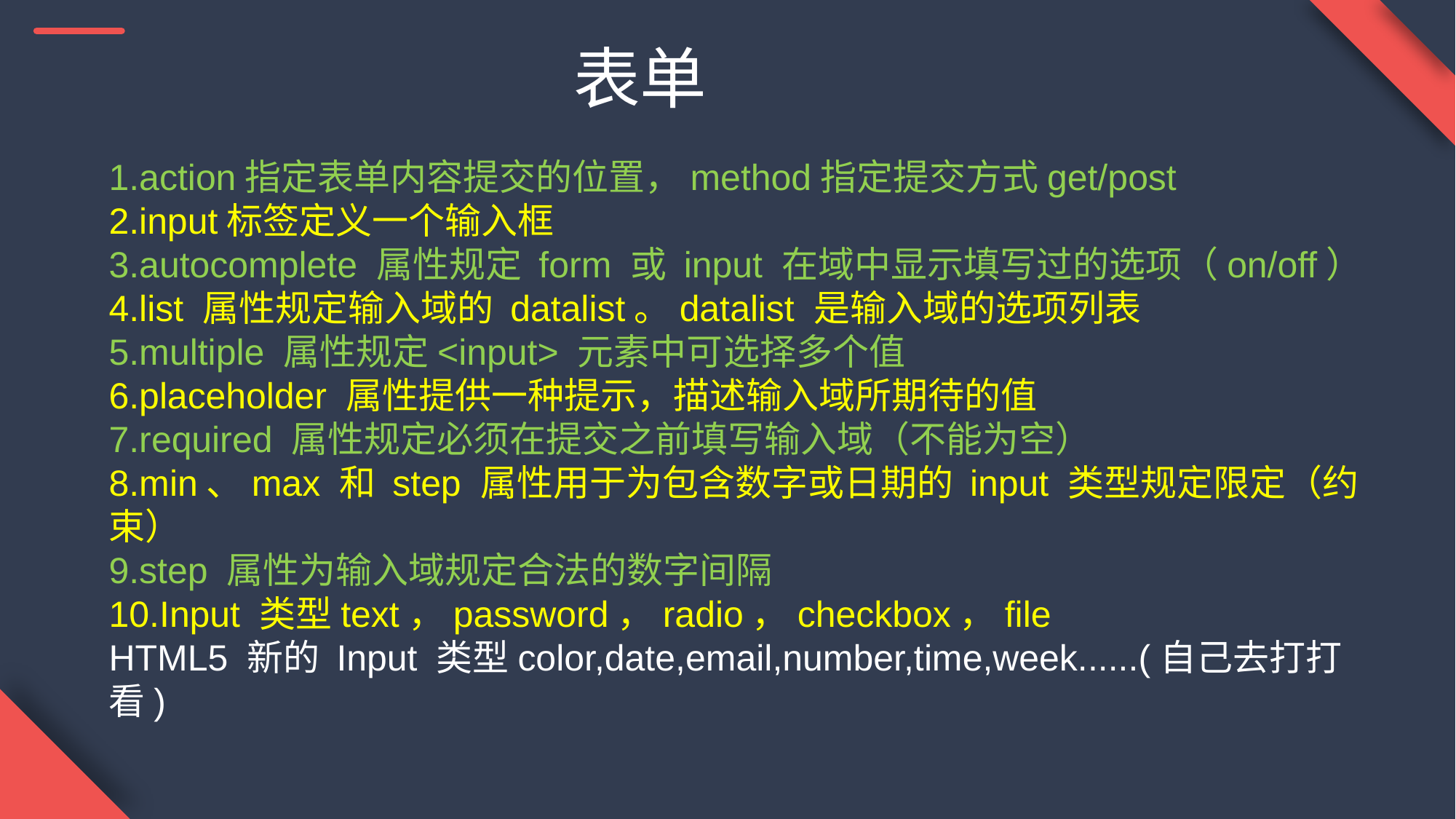

表单
1.action指定表单内容提交的位置，method指定提交方式get/post
2.input标签定义一个输入框
3.autocomplete 属性规定 form 或 input 在域中显示填写过的选项（on/off）
4.list 属性规定输入域的 datalist。datalist 是输入域的选项列表
5.multiple 属性规定<input> 元素中可选择多个值
6.placeholder 属性提供一种提示，描述输入域所期待的值
7.required 属性规定必须在提交之前填写输入域（不能为空）
8.min、max 和 step 属性用于为包含数字或日期的 input 类型规定限定（约束）
9.step 属性为输入域规定合法的数字间隔
10.Input 类型text，password，radio，checkbox，file
HTML5 新的 Input 类型color,date,email,number,time,week......(自己去打打看)